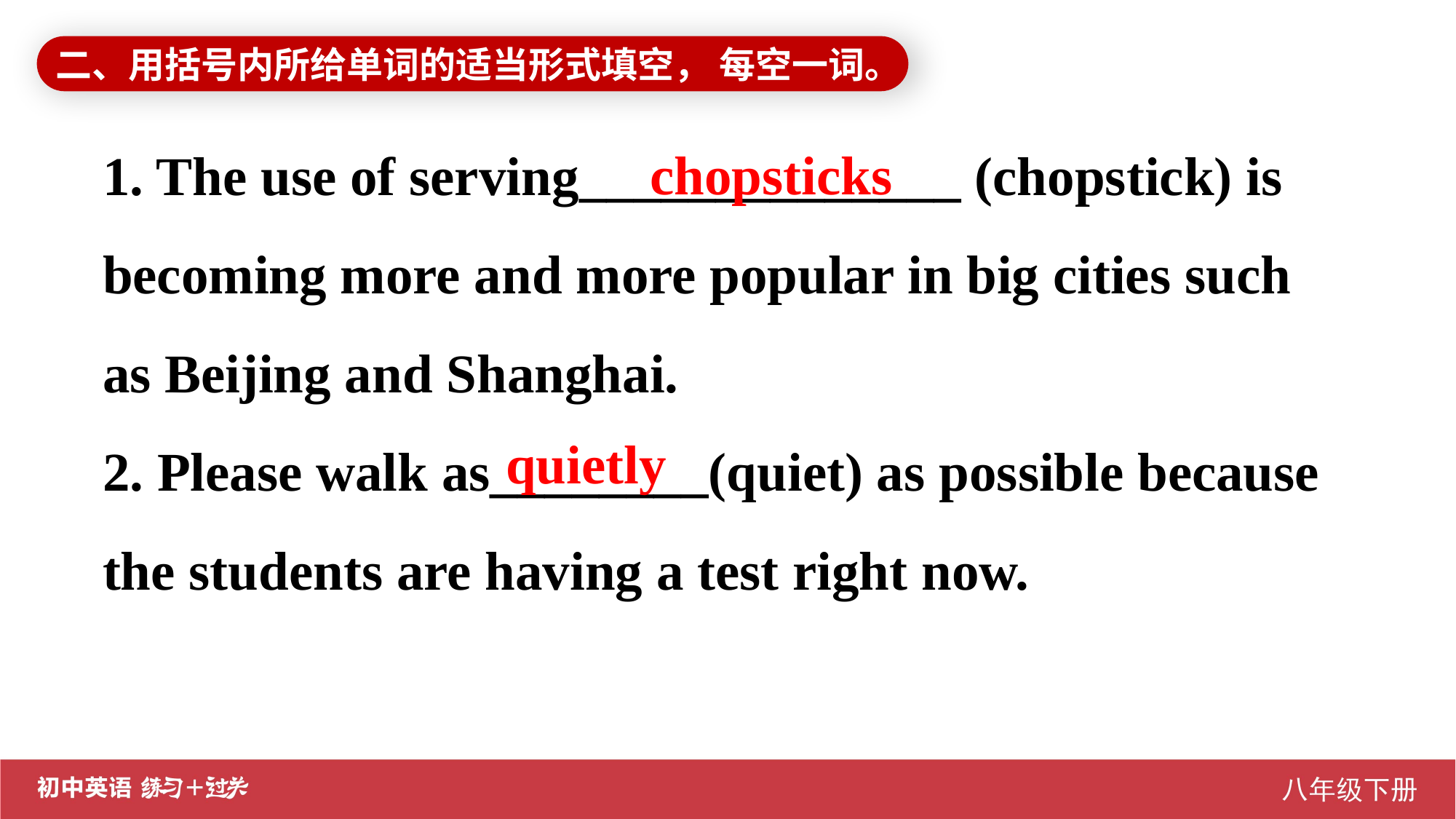

二、用括号内所给单词的适当形式填空， 每空一词。
1. The use of serving______________ (chopstick) is becoming more and more popular in big cities such as Beijing and Shanghai.
2. Please walk as________(quiet) as possible because the students are having a test right now.

 chopsticks
quietly